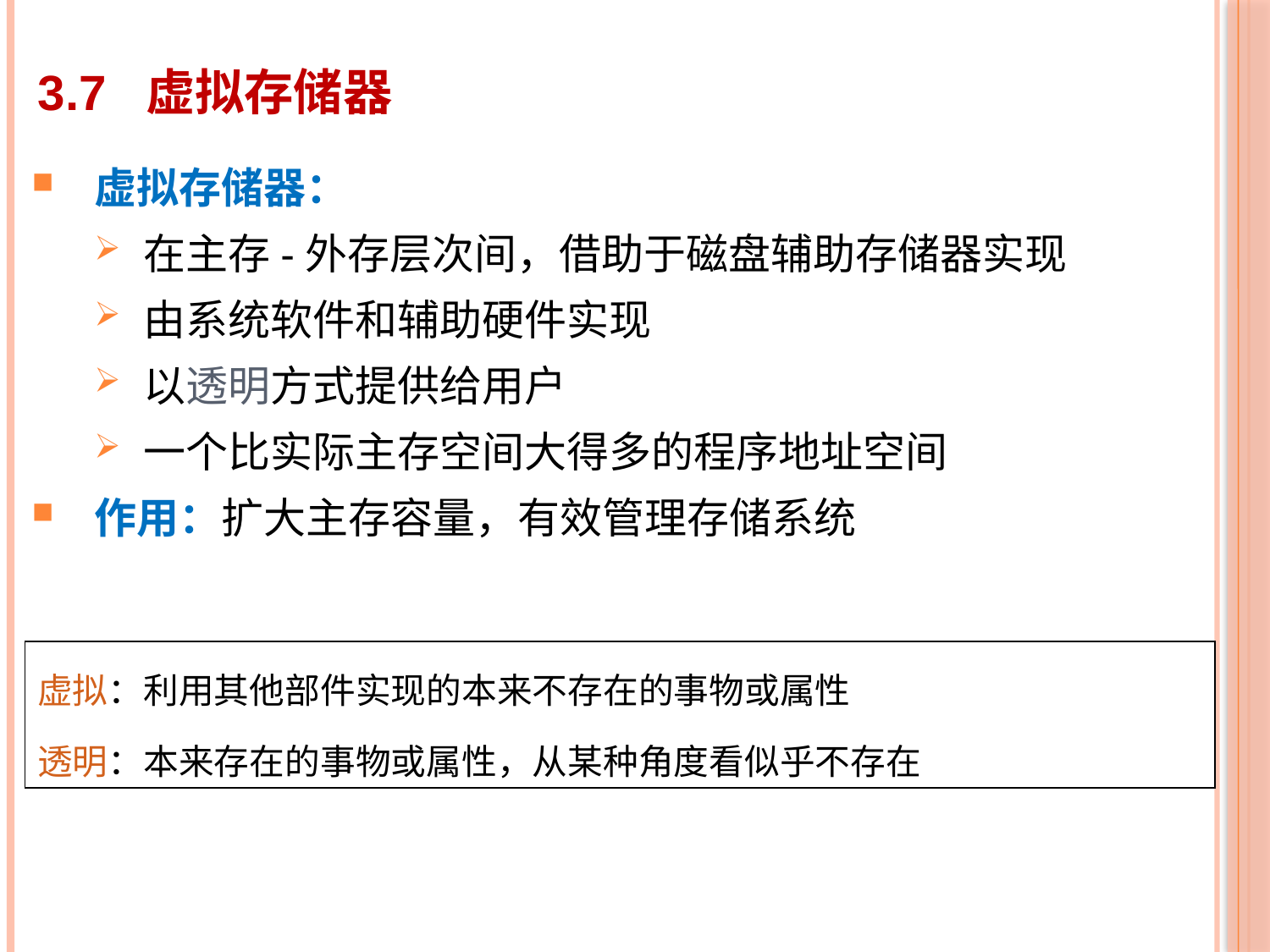

# 3.7  虚拟存储器
虚拟存储器：
在主存-外存层次间，借助于磁盘辅助存储器实现
由系统软件和辅助硬件实现
以透明方式提供给用户
一个比实际主存空间大得多的程序地址空间
作用：扩大主存容量，有效管理存储系统
虚拟：利用其他部件实现的本来不存在的事物或属性
透明：本来存在的事物或属性，从某种角度看似乎不存在